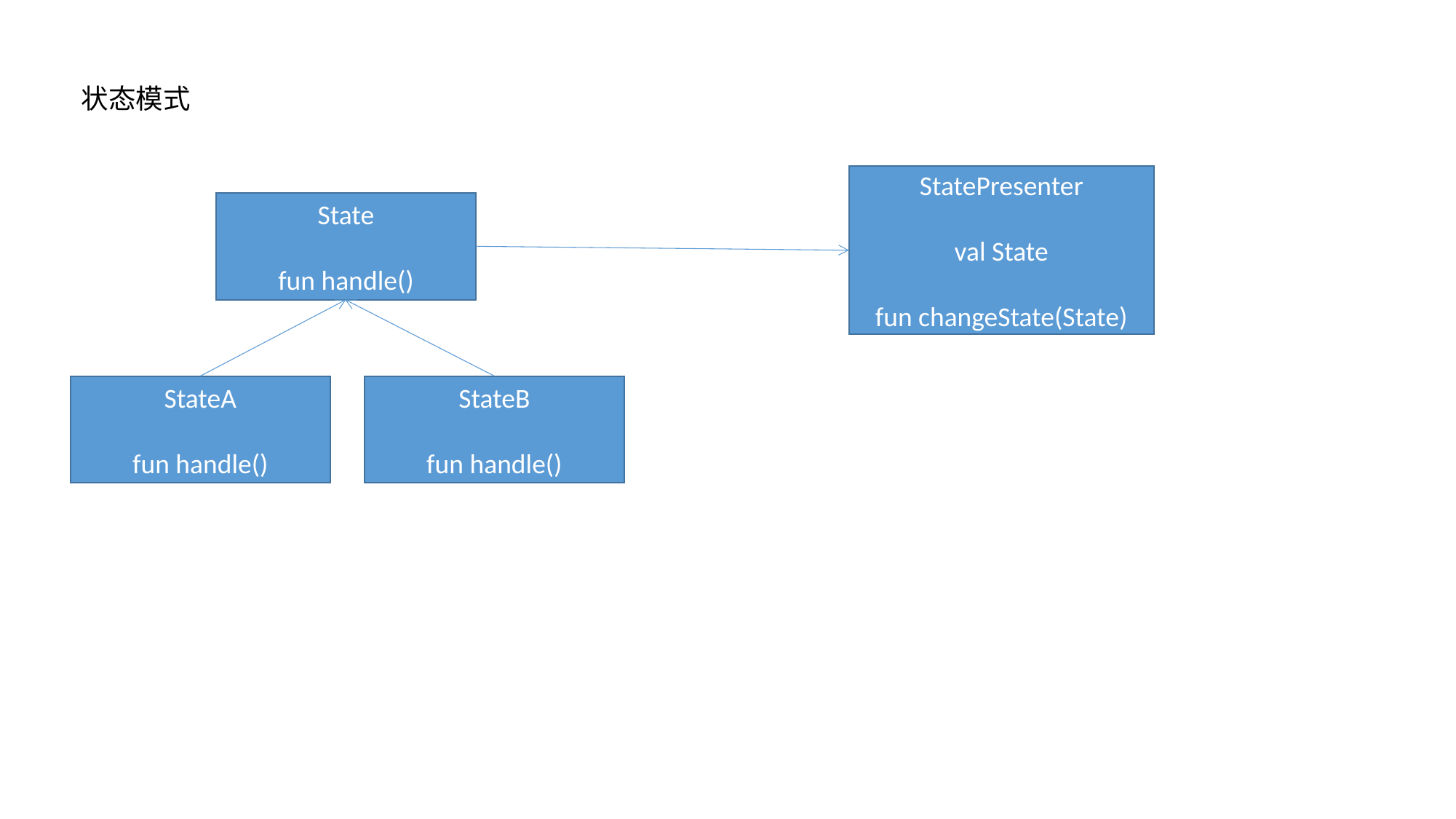

状态模式
StatePresenter

val State

fun changeState(State)
State

fun handle()
StateA

fun handle()
StateB

fun handle()